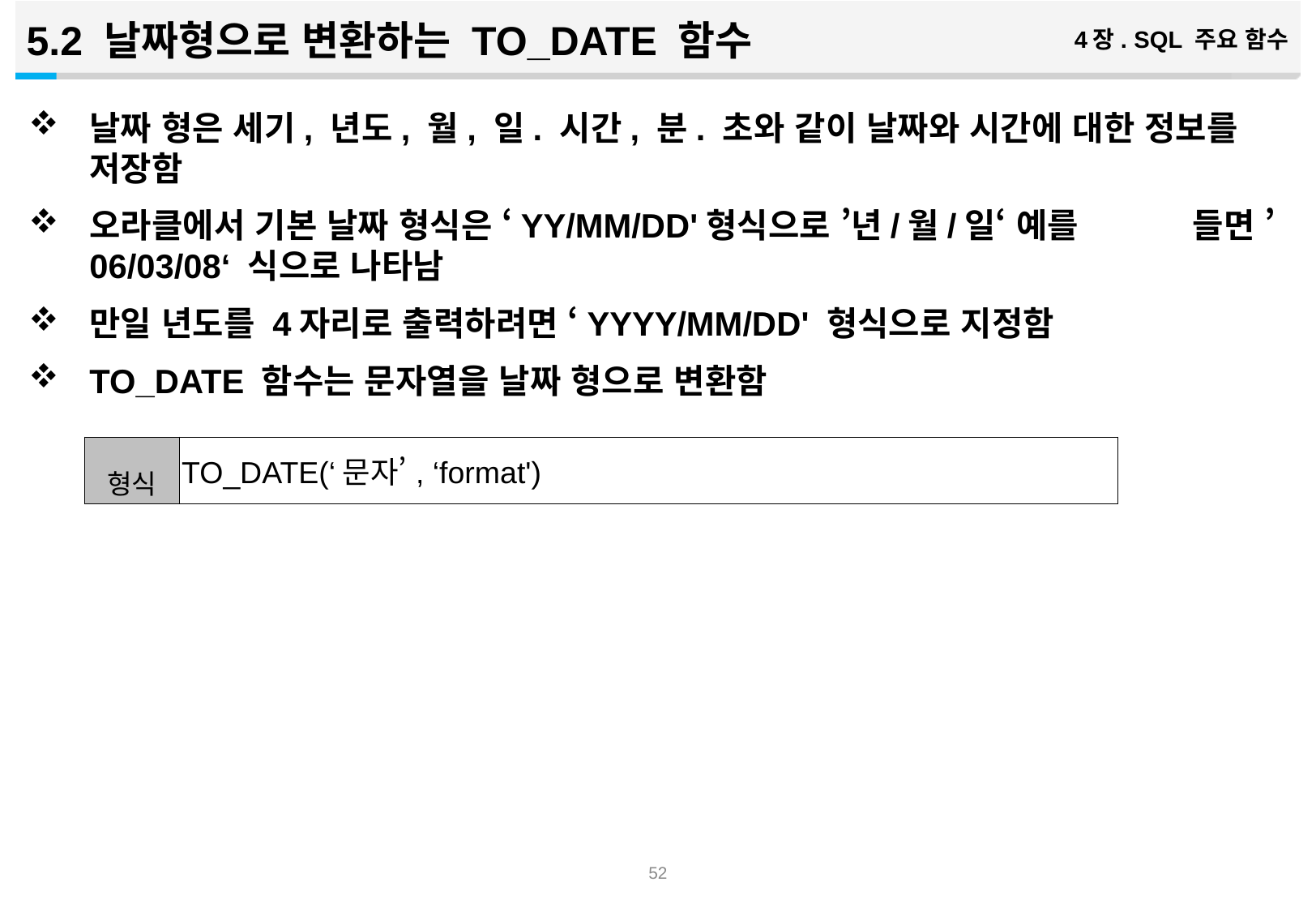

5.2 날짜형으로 변환하는 TO_DATE 함수
4장. SQL 주요 함수
날짜 형은 세기, 년도, 월, 일. 시간, 분. 초와 같이 날짜와 시간에 대한 정보를 저장함
오라클에서 기본 날짜 형식은 ‘YY/MM/DD'형식으로 ’년/월/일‘ 예를            들면 ’06/03/08‘ 식으로 나타남
만일 년도를 4자리로 출력하려면 ‘YYYY/MM/DD' 형식으로 지정함
TO_DATE 함수는 문자열을 날짜 형으로 변환함
| 형식 | TO\_DATE(‘문자’, ‘format') |
| --- | --- |
52